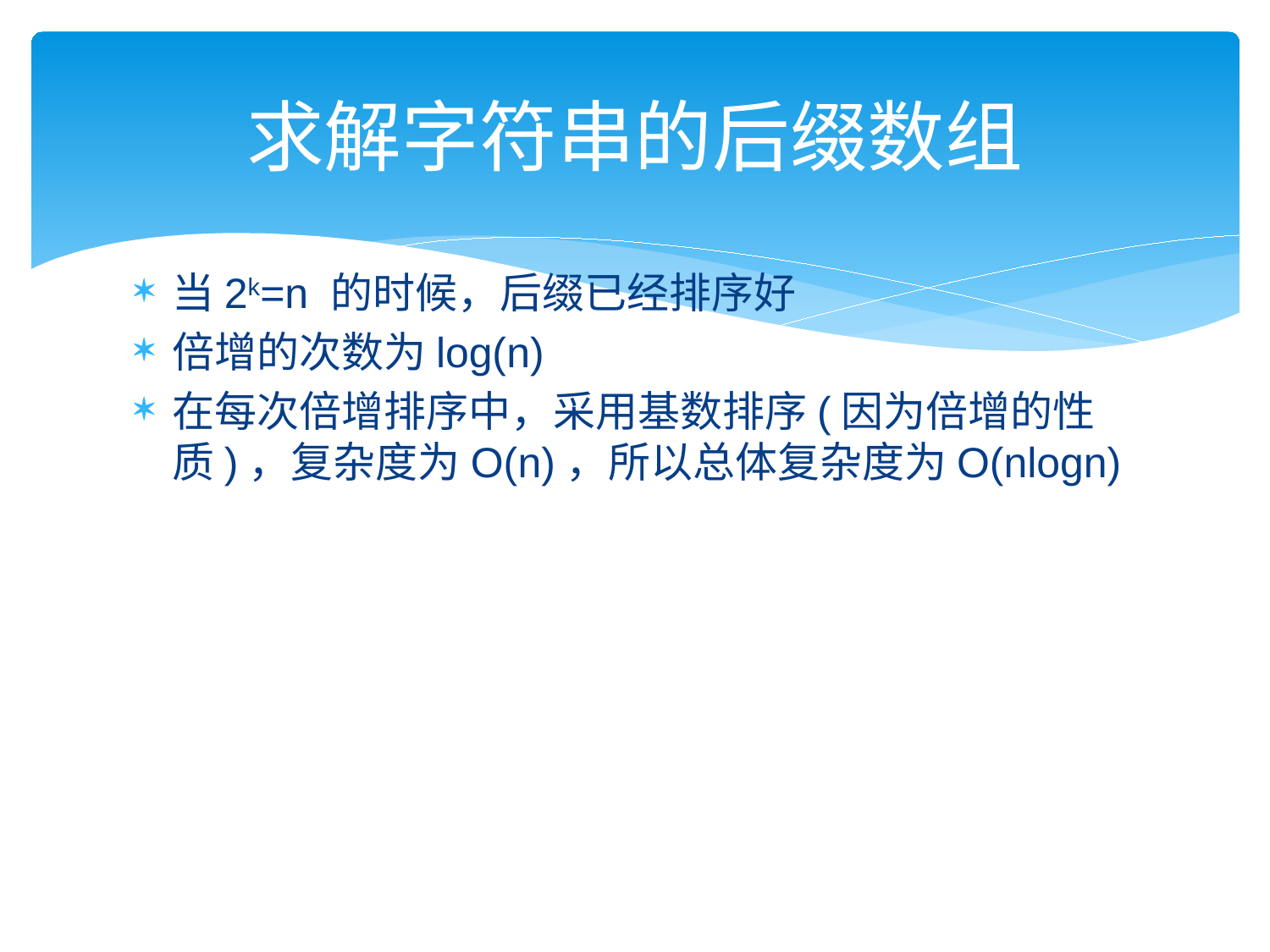

# 求解字符串的后缀数组
当2k=n 的时候，后缀已经排序好
倍增的次数为log(n)
在每次倍增排序中，采用基数排序(因为倍增的性质)，复杂度为O(n)，所以总体复杂度为O(nlogn)